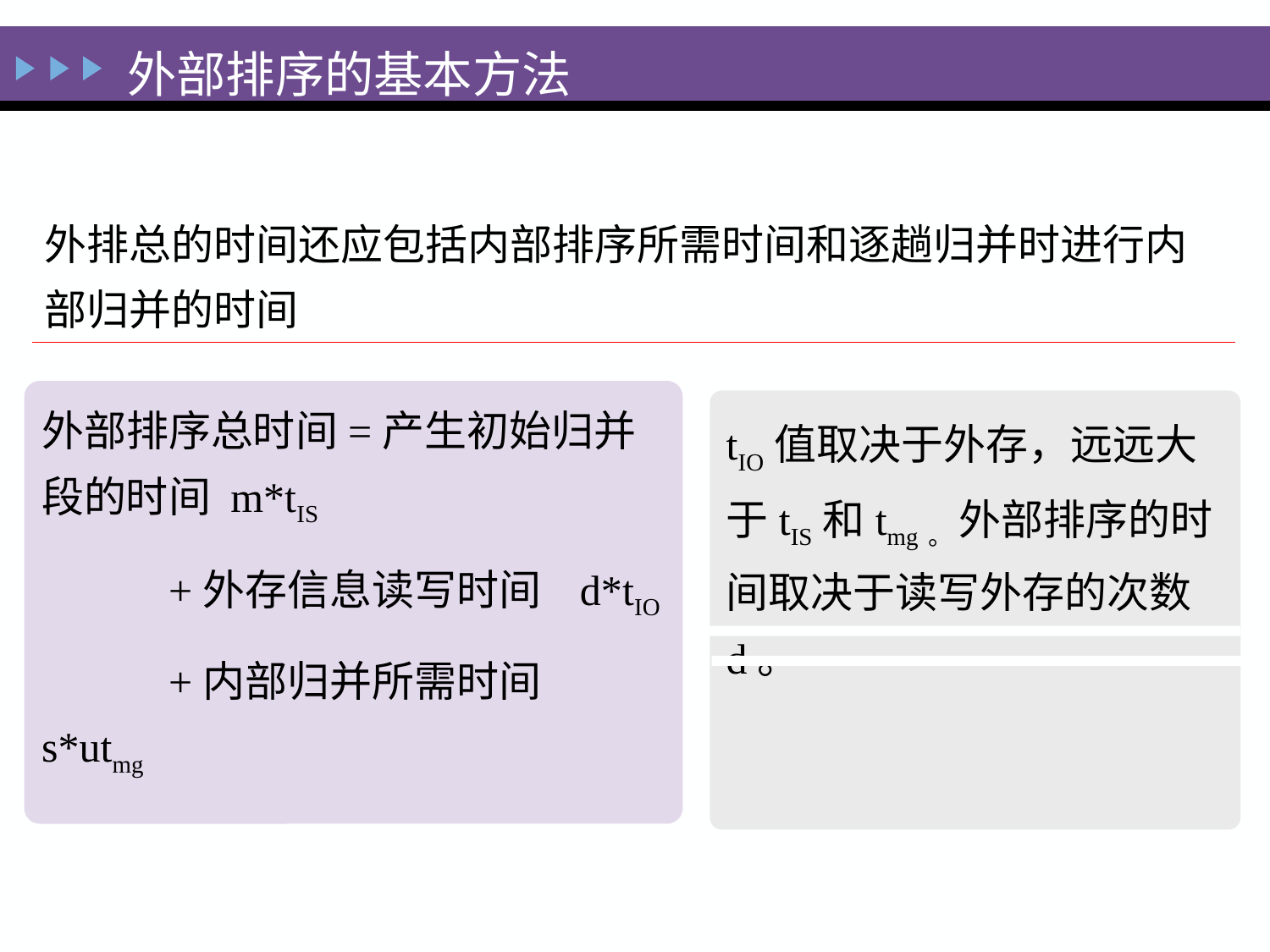

外部排序的基本方法
外排总的时间还应包括内部排序所需时间和逐趟归并时进行内部归并的时间
外部排序总时间=产生初始归并段的时间 m*tIS
	+外存信息读写时间   d*tIO
	+内部归并所需时间  s*utmg

tIO值取决于外存，远远大于tIS和tmg。 外部排序的时间取决于读写外存的次数d。